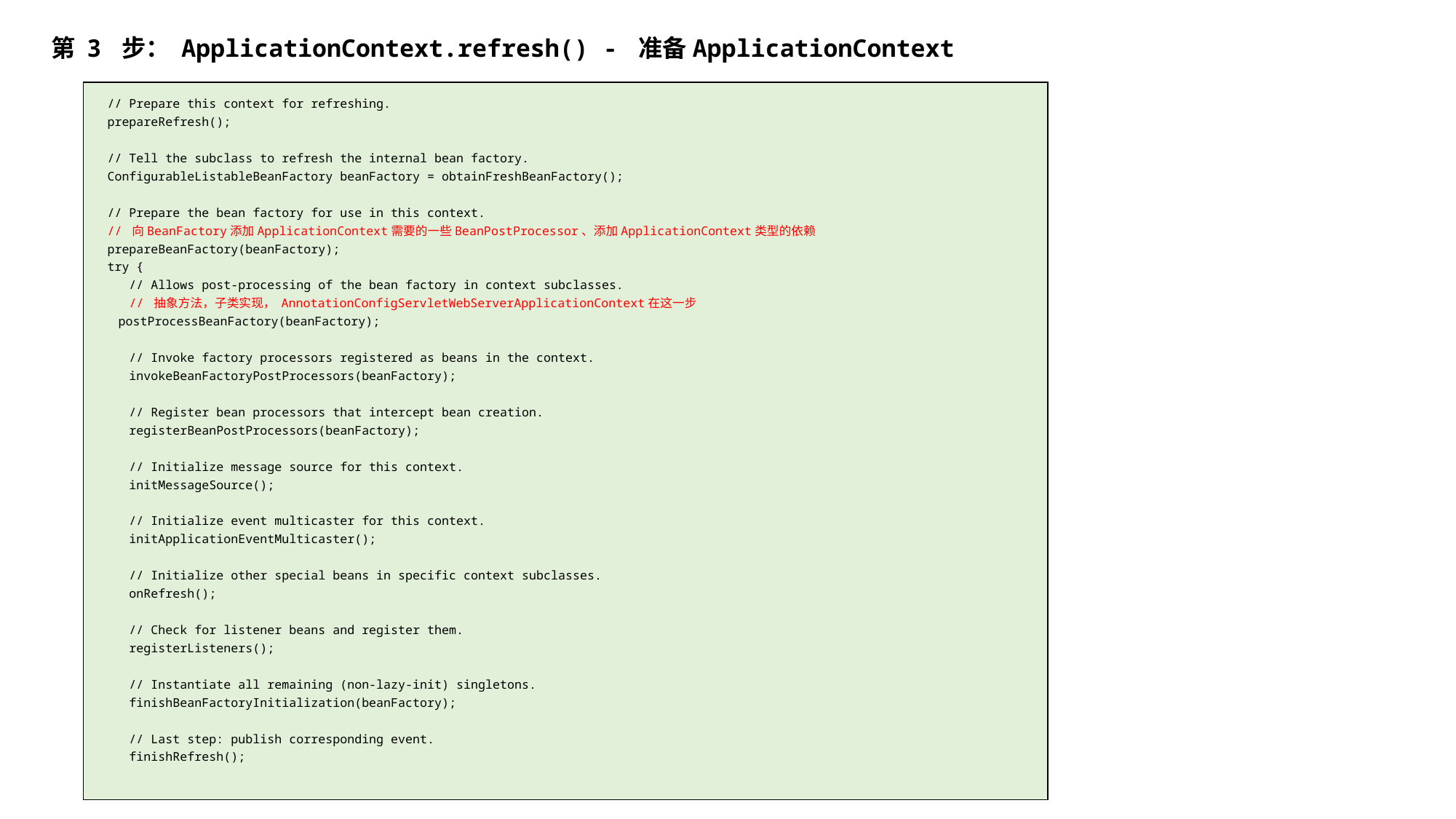

第 3 步： ApplicationContext.refresh() - 准备ApplicationContext

// Prepare this context for refreshing.
prepareRefresh();
// Tell the subclass to refresh the internal bean factory.
ConfigurableListableBeanFactory beanFactory = obtainFreshBeanFactory();
// Prepare the bean factory for use in this context.
// 向BeanFactory添加ApplicationContext需要的一些BeanPostProcessor、添加ApplicationContext类型的依赖
prepareBeanFactory(beanFactory);
try {
   // Allows post-processing of the bean factory in context subclasses.
   // 抽象方法，子类实现， AnnotationConfigServletWebServerApplicationContext在这一步
   postProcessBeanFactory(beanFactory);
   // Invoke factory processors registered as beans in the context.
   invokeBeanFactoryPostProcessors(beanFactory);
   // Register bean processors that intercept bean creation.
   registerBeanPostProcessors(beanFactory);
   // Initialize message source for this context.
   initMessageSource();
   // Initialize event multicaster for this context.
   initApplicationEventMulticaster();
   // Initialize other special beans in specific context subclasses.
   onRefresh();
   // Check for listener beans and register them.
   registerListeners();
   // Instantiate all remaining (non-lazy-init) singletons.
   finishBeanFactoryInitialization(beanFactory);
   // Last step: publish corresponding event.
   finishRefresh();